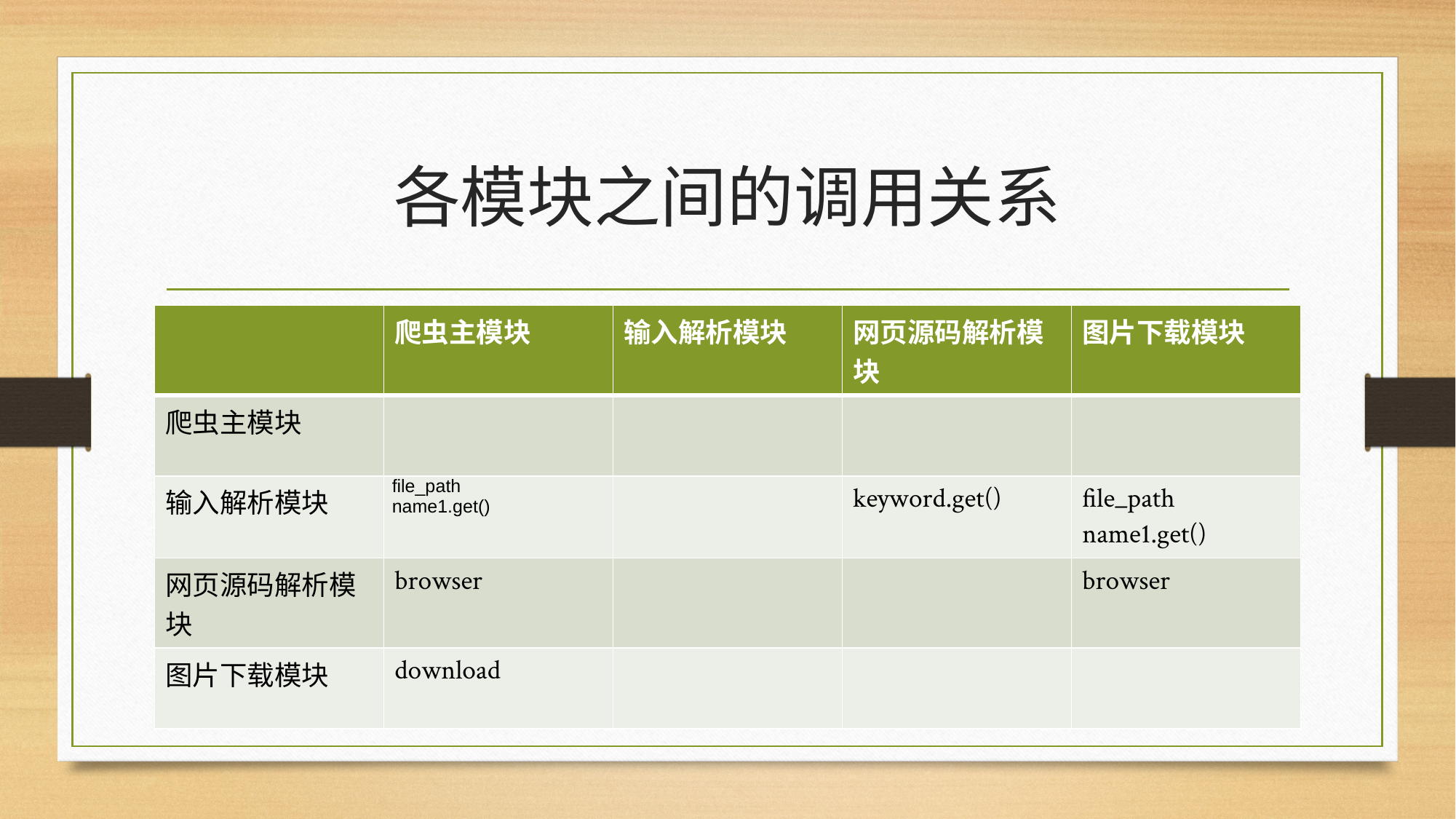

# 各模块之间的调用关系
|  | 爬虫主模块 | 输入解析模块 | 网页源码解析模块 | 图片下载模块 |
| --- | --- | --- | --- | --- |
| 爬虫主模块 |  |  |  |  |
| 输入解析模块 | file\_path name1.get() |  | keyword.get() | file\_path name1.get() |
| 网页源码解析模块 | browser |  |  | browser |
| 图片下载模块 | download |  |  |  |